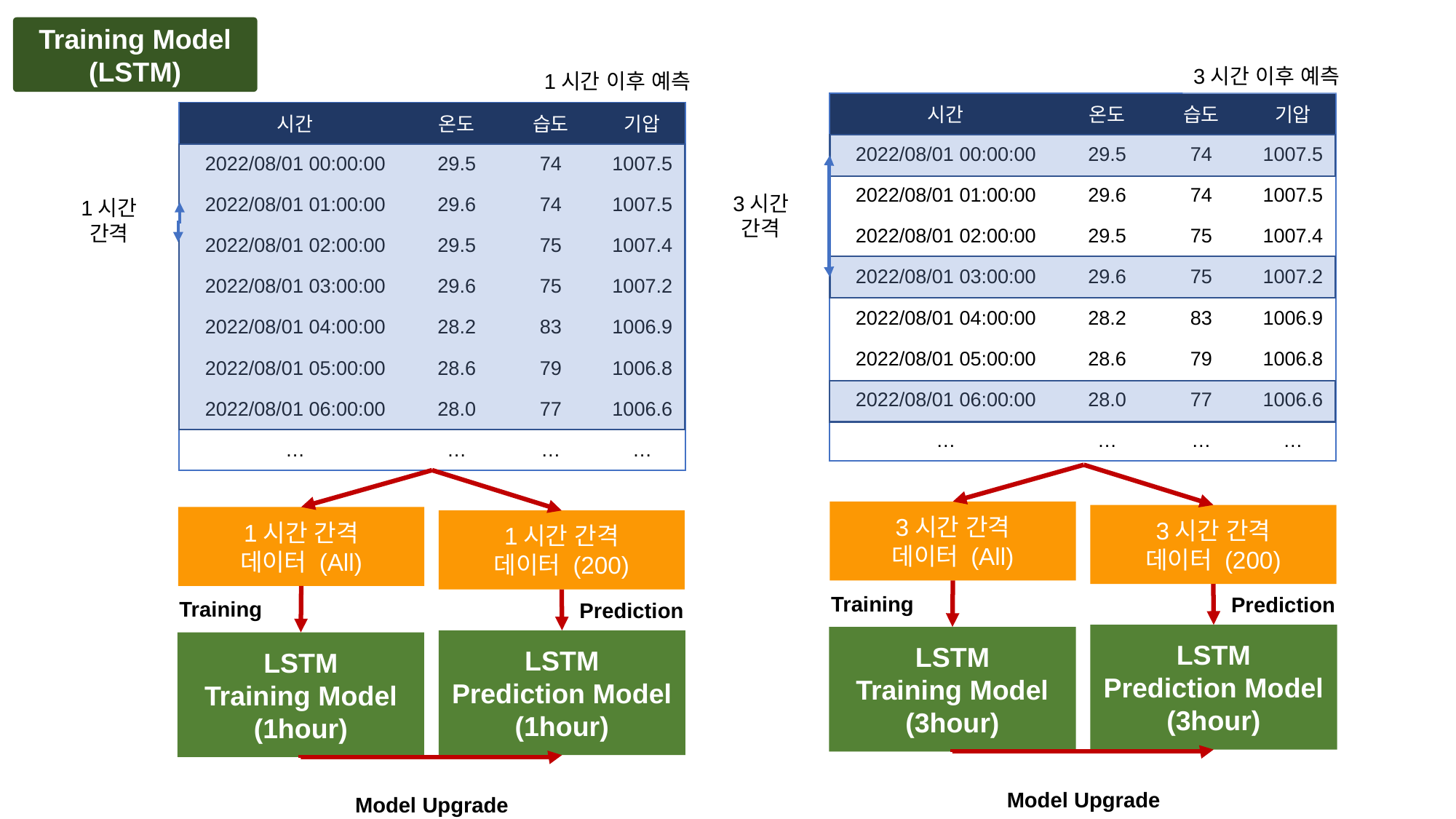

Training Model
(LSTM)
3시간 이후 예측
1시간 이후 예측
| 시간 | 온도 | 습도 | 기압 |
| --- | --- | --- | --- |
| 2022/08/01 00:00:00 | 29.5 | 74 | 1007.5 |
| 2022/08/01 01:00:00 | 29.6 | 74 | 1007.5 |
| 2022/08/01 02:00:00 | 29.5 | 75 | 1007.4 |
| 2022/08/01 03:00:00 | 29.6 | 75 | 1007.2 |
| 2022/08/01 04:00:00 | 28.2 | 83 | 1006.9 |
| 2022/08/01 05:00:00 | 28.6 | 79 | 1006.8 |
| 2022/08/01 06:00:00 | 28.0 | 77 | 1006.6 |
| … | … | … | … |
| 시간 | 온도 | 습도 | 기압 |
| --- | --- | --- | --- |
| 2022/08/01 00:00:00 | 29.5 | 74 | 1007.5 |
| 2022/08/01 01:00:00 | 29.6 | 74 | 1007.5 |
| 2022/08/01 02:00:00 | 29.5 | 75 | 1007.4 |
| 2022/08/01 03:00:00 | 29.6 | 75 | 1007.2 |
| 2022/08/01 04:00:00 | 28.2 | 83 | 1006.9 |
| 2022/08/01 05:00:00 | 28.6 | 79 | 1006.8 |
| 2022/08/01 06:00:00 | 28.0 | 77 | 1006.6 |
| … | … | … | … |

3시간
간격
1시간
간격

3시간 간격
데이터 (All)
3시간 간격
데이터 (200)
1시간 간격
데이터 (All)
1시간 간격
데이터 (200)
Training
Prediction
Training
Prediction
LSTM
Prediction Model
(3hour)
LSTM
Training Model
(3hour)
LSTM
Prediction Model
(1hour)
LSTM
Training Model
(1hour)
Model Upgrade
Model Upgrade